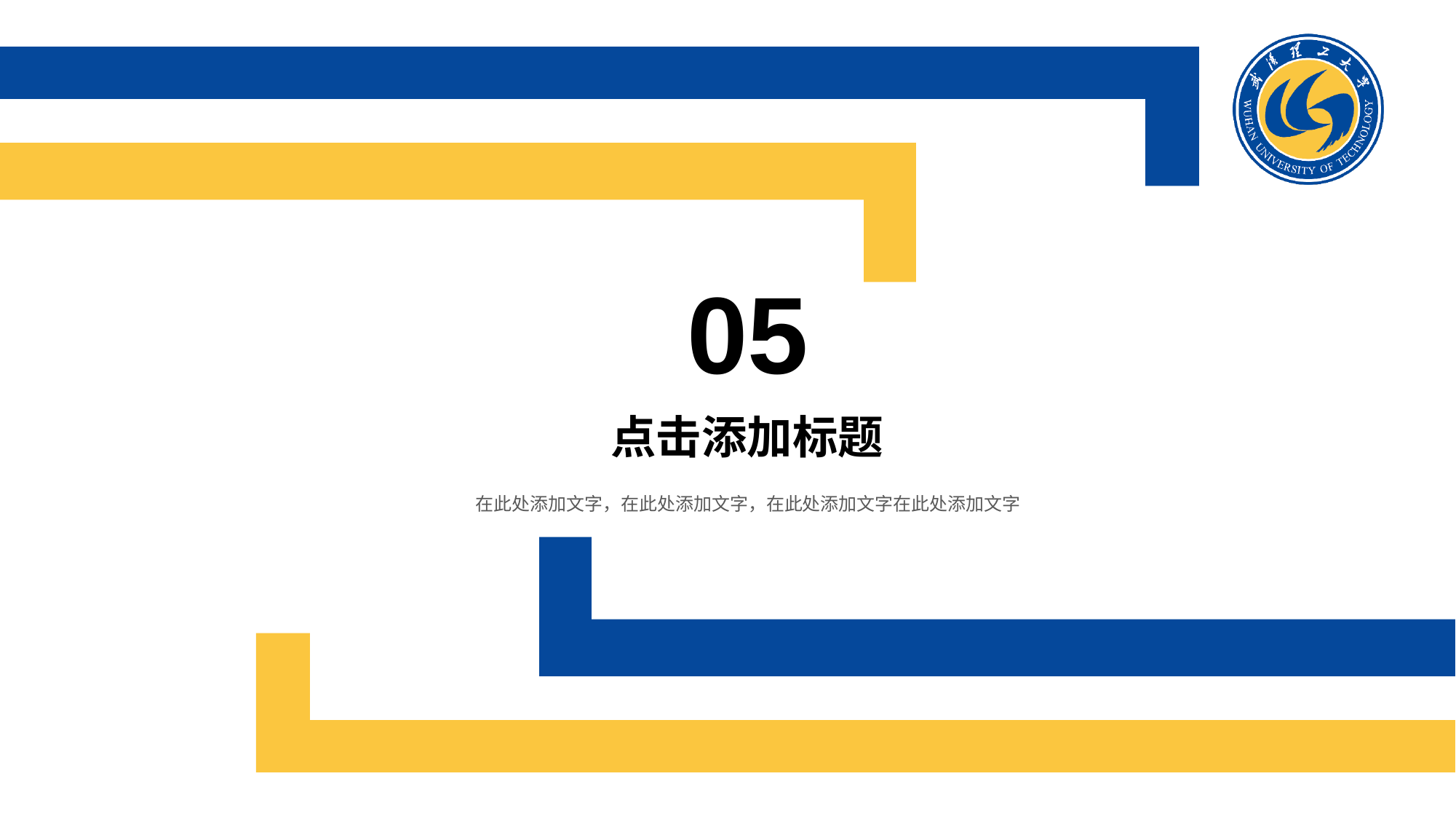

05
点击添加标题
在此处添加文字，在此处添加文字，在此处添加文字在此处添加文字